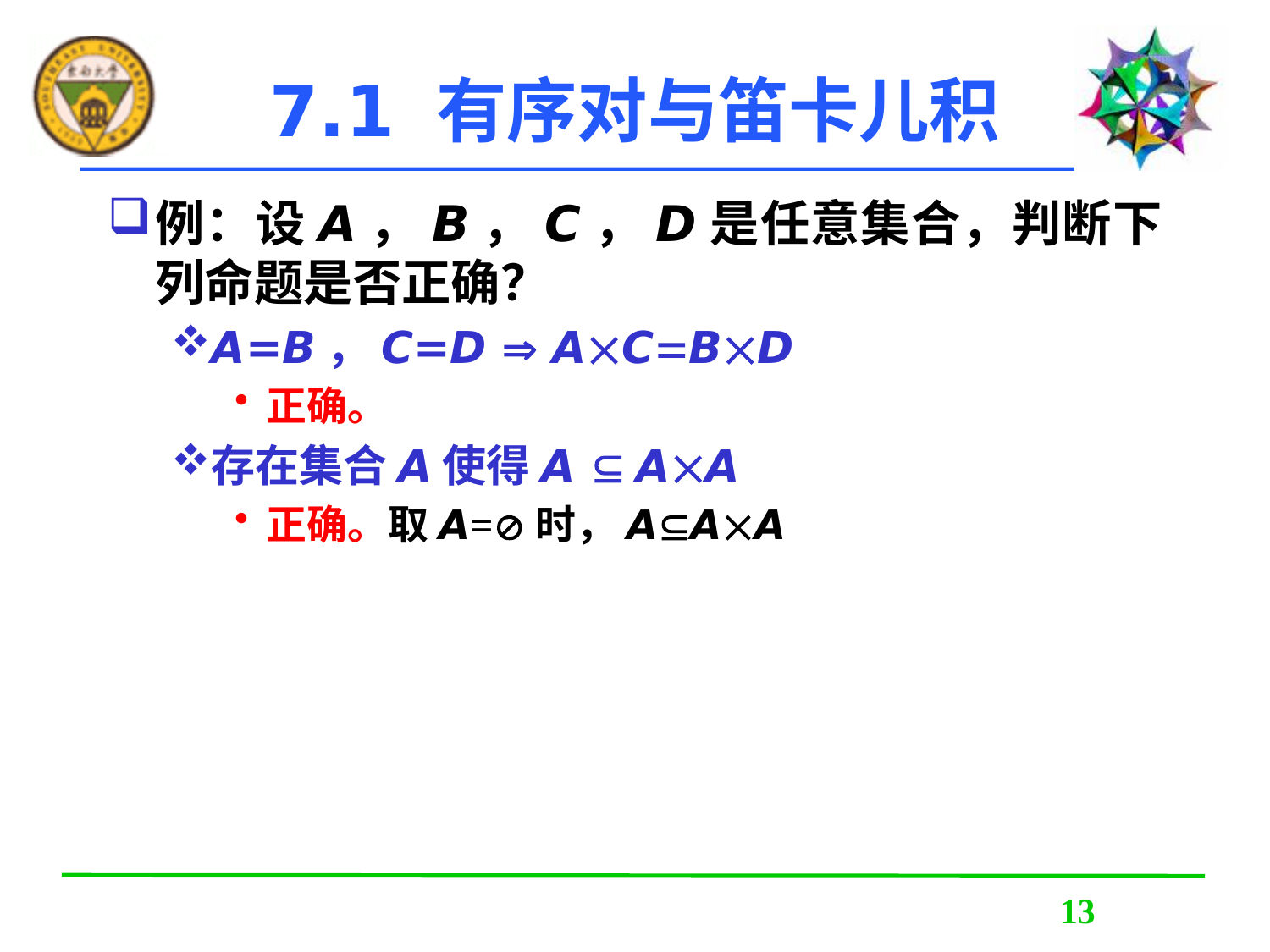

7.1 有序对与笛卡儿积
例：设A，B，C，D是任意集合，判断下列命题是否正确？
A=B，C=D ⇒ A×C=B×D
正确。
存在集合A使得A ⊆ A×A
正确。取A=∅时，A⊆A×A